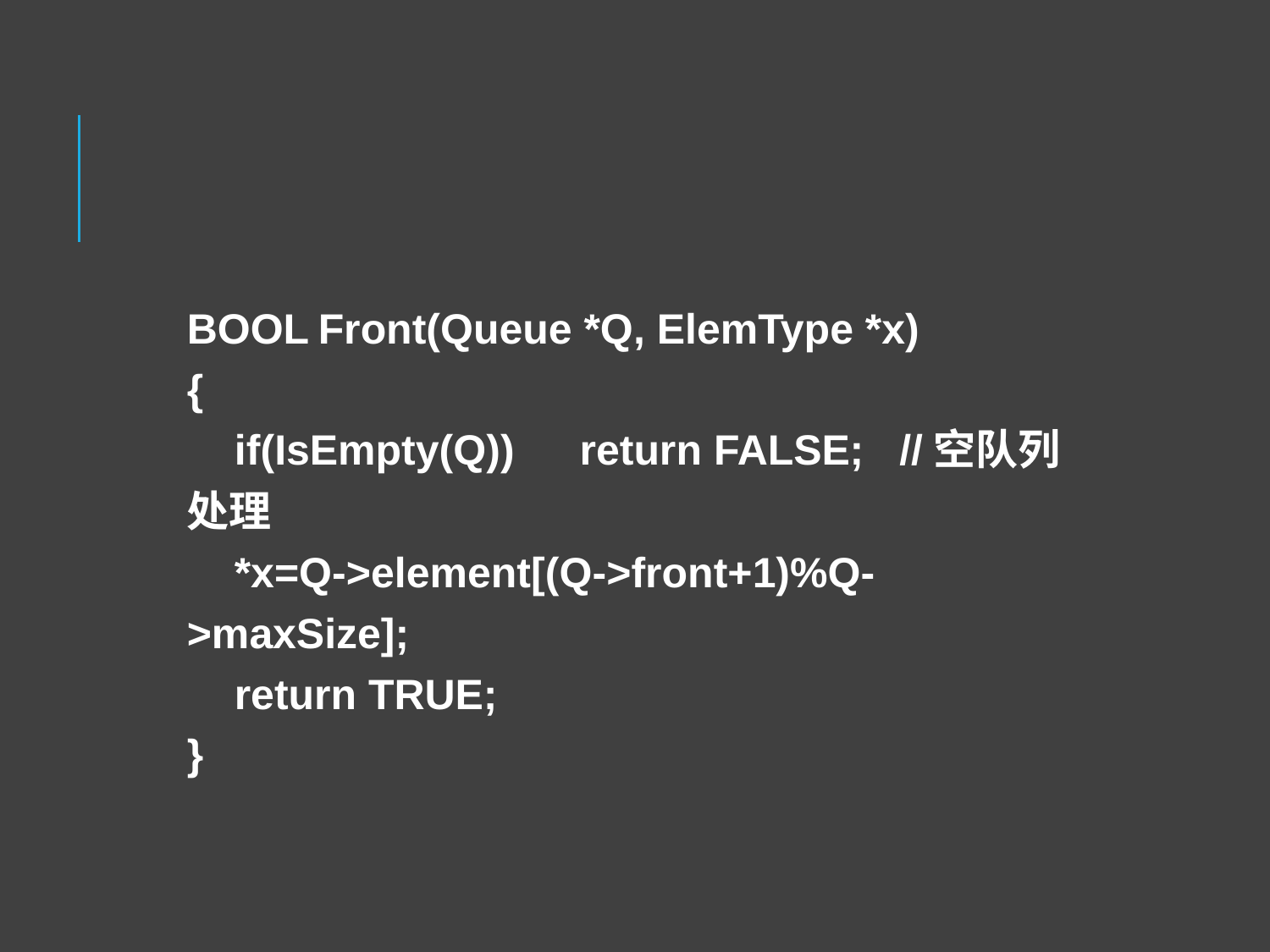

BOOL Front(Queue *Q, ElemType *x)
{
    if(IsEmpty(Q))	 return FALSE;   //空队列处理
    *x=Q->element[(Q->front+1)%Q->maxSize];
    return TRUE;
}